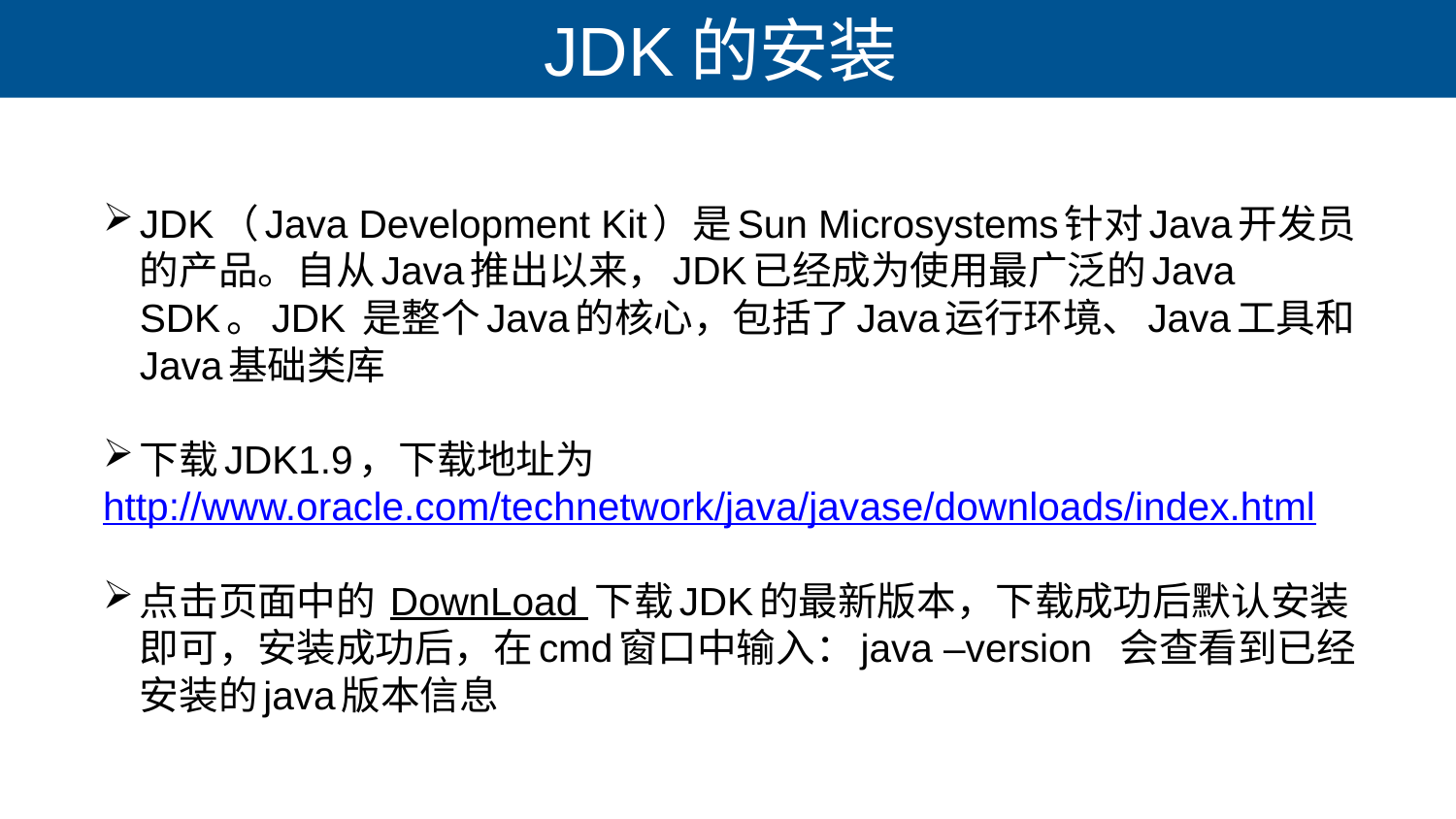

# JDK的安装
JDK（Java Development Kit）是Sun Microsystems针对Java开发员的产品。自从Java推出以来，JDK已经成为使用最广泛的Java SDK。JDK 是整个Java的核心，包括了Java运行环境、Java工具和Java基础类库

下载JDK1.9，下载地址为
http://www.oracle.com/technetwork/java/javase/downloads/index.html

点击页面中的 DownLoad 下载JDK的最新版本，下载成功后默认安装即可，安装成功后，在cmd窗口中输入：java –version  会查看到已经安装的java版本信息